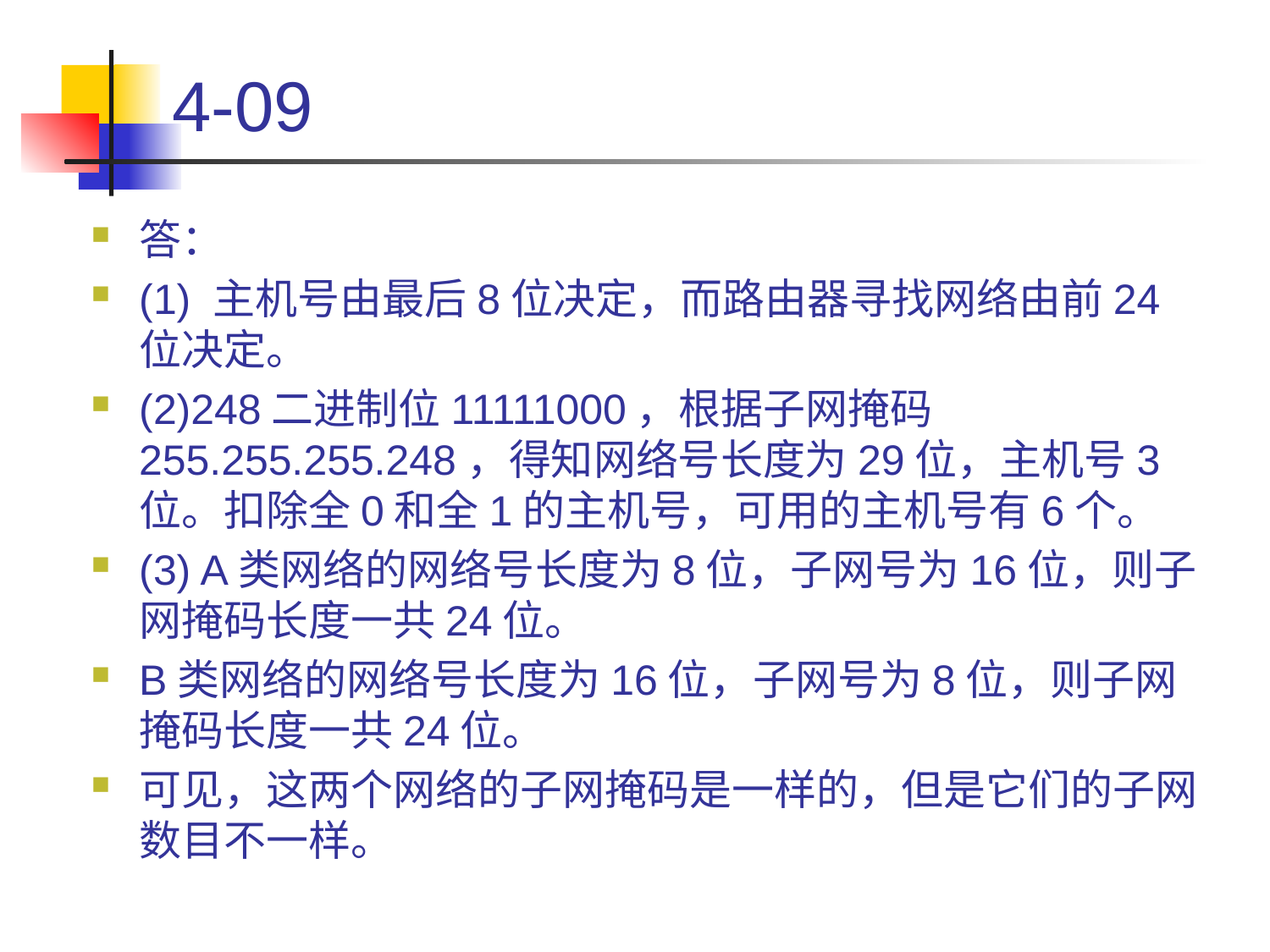

# 4-09
答：
(1) 主机号由最后8位决定，而路由器寻找网络由前24位决定。
(2)248二进制位11111000，根据子网掩码255.255.255.248，得知网络号长度为29位，主机号3位。扣除全0和全1的主机号，可用的主机号有6个。
(3) A类网络的网络号长度为8位，子网号为16位，则子网掩码长度一共24位。
B类网络的网络号长度为16位，子网号为8位，则子网掩码长度一共24位。
可见，这两个网络的子网掩码是一样的，但是它们的子网数目不一样。